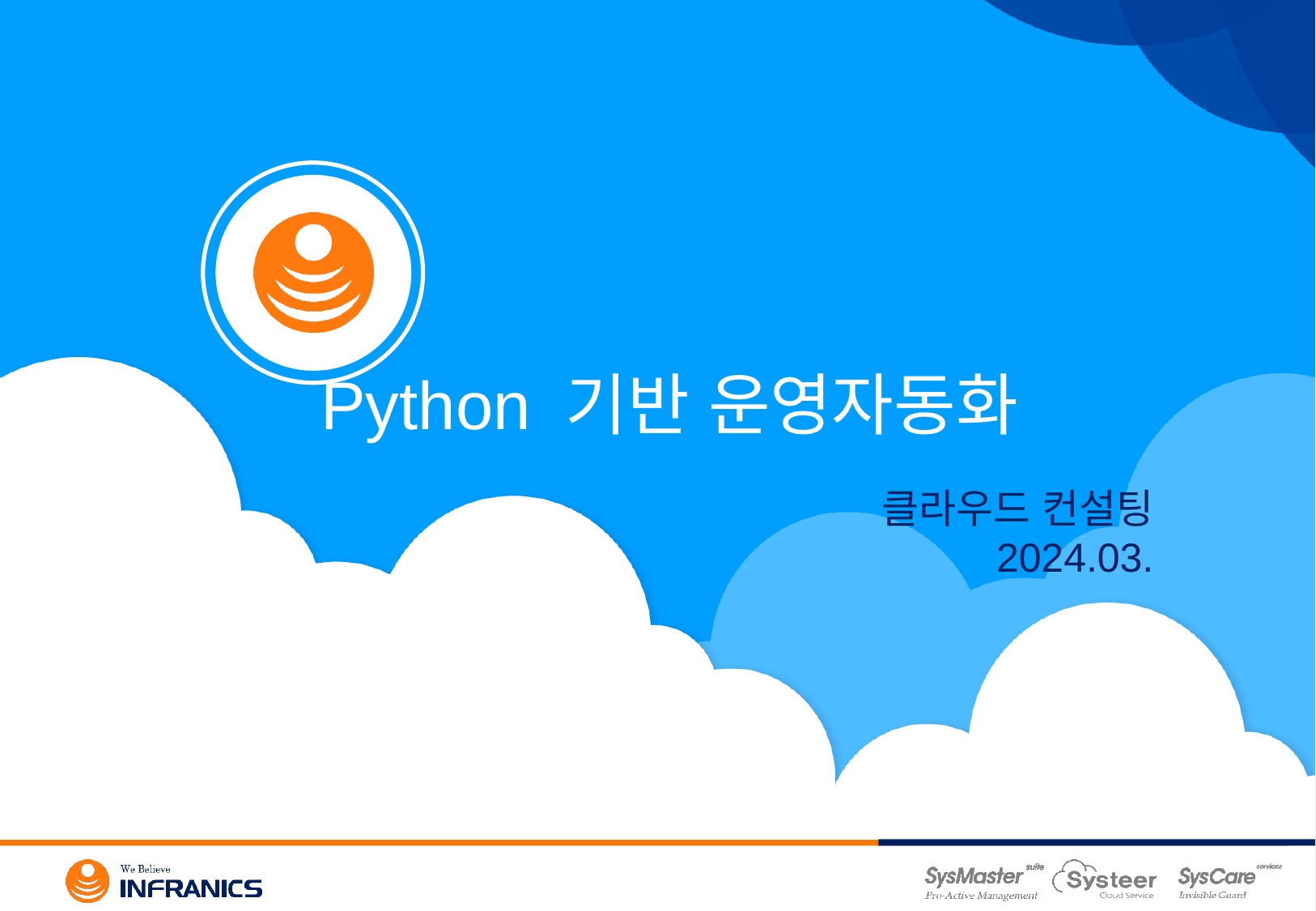

# Python 기반 운영자동화
클라우드 컨설팅
2024.03.